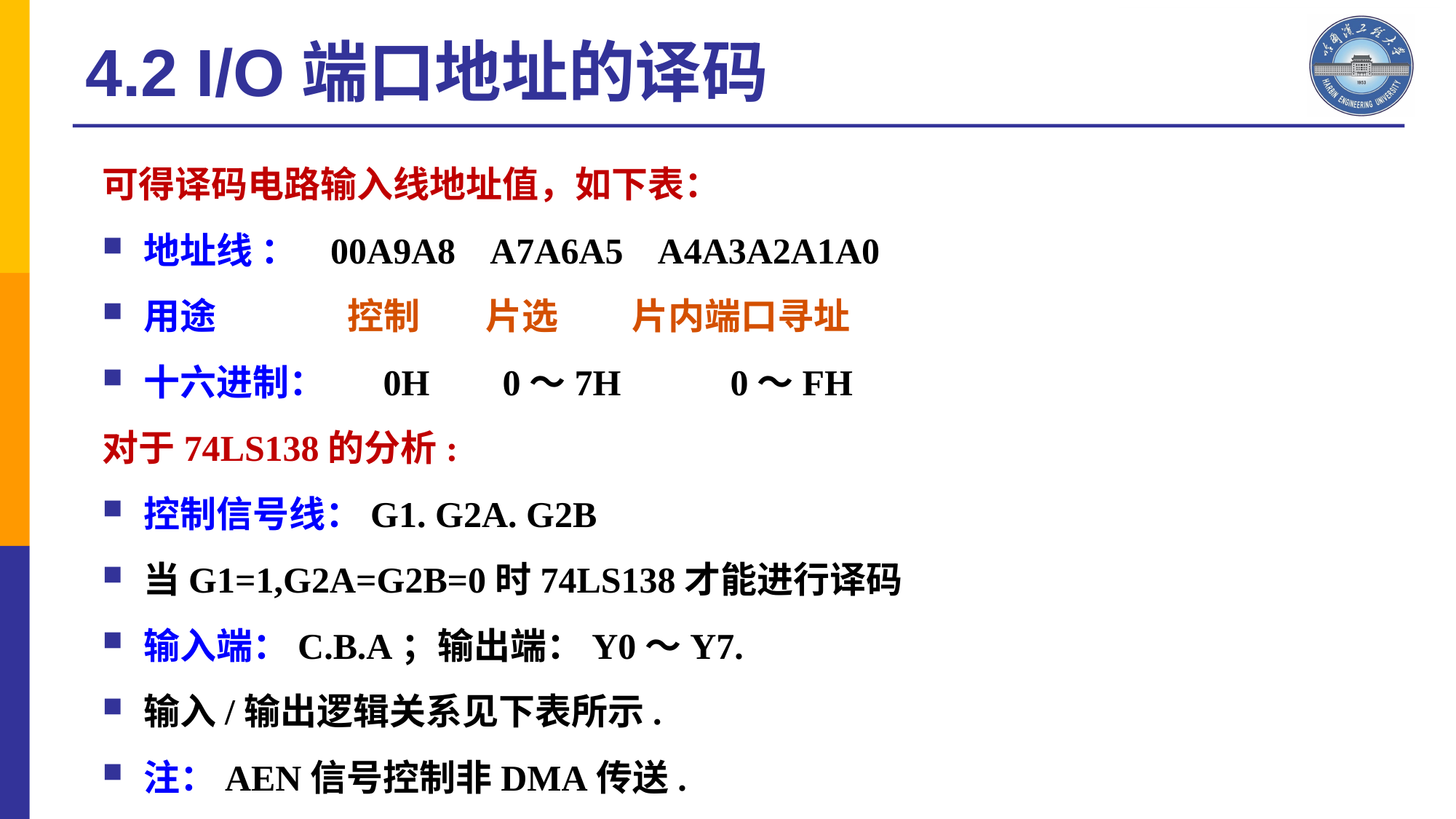

4.2 I/O端口地址的译码
可得译码电路输入线地址值，如下表：
地址线 ：   00A9A8    A7A6A5    A4A3A2A1A0
用途                控制        片选         片内端口寻址
十六进制：      0H        0～7H            0～FH
对于74LS138的分析:
控制信号线：G1. G2A. G2B
当G1=1,G2A=G2B=0时74LS138才能进行译码
输入端：C.B.A；输出端：Y0～Y7.
输入/输出逻辑关系见下表所示.
注：AEN信号控制非DMA传送.